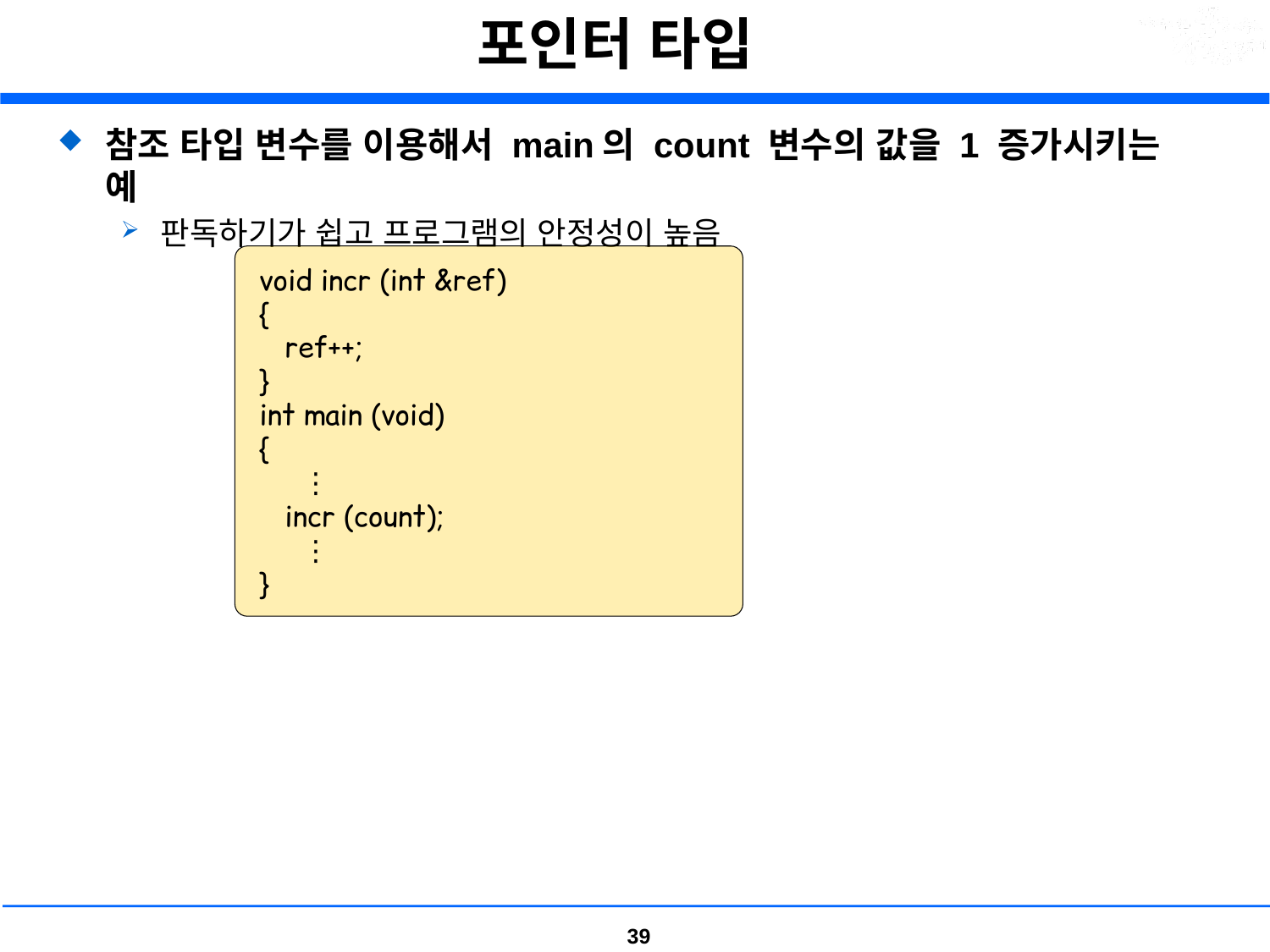

# 포인터 타입
참조 타입 변수를 이용해서 main의 count 변수의 값을 1 증가시키는 예
판독하기가 쉽고 프로그램의 안정성이 높음

 void incr (int &ref)
 {
    ref++;
 }
 int main (void)
 {
      ⋮
    incr (count);
      ⋮
 }